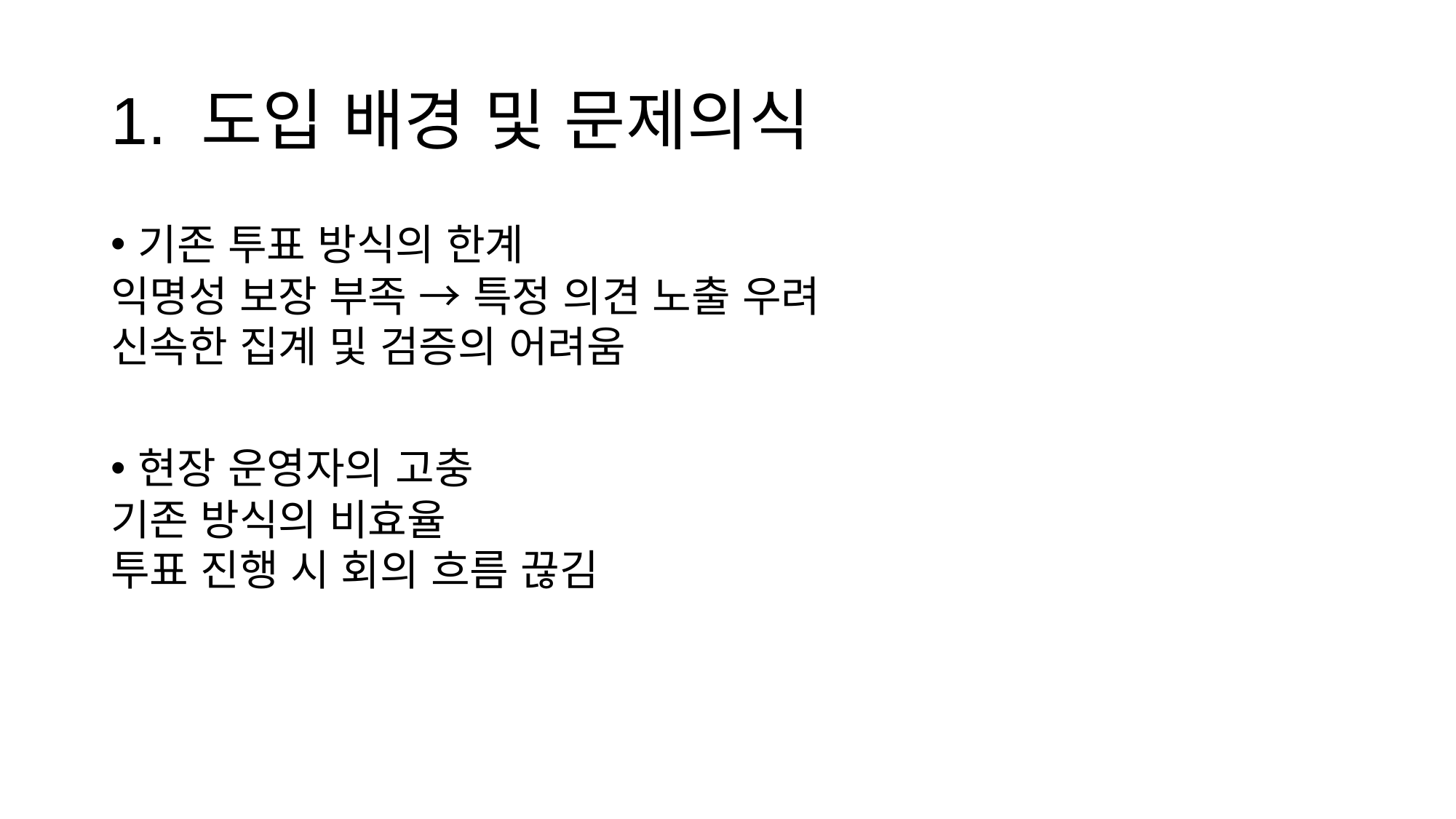

# 1. 도입 배경 및 문제의식
기존 투표 방식의 한계
익명성 보장 부족 → 특정 의견 노출 우려
신속한 집계 및 검증의 어려움

현장 운영자의 고충
기존 방식의 비효율
투표 진행 시 회의 흐름 끊김